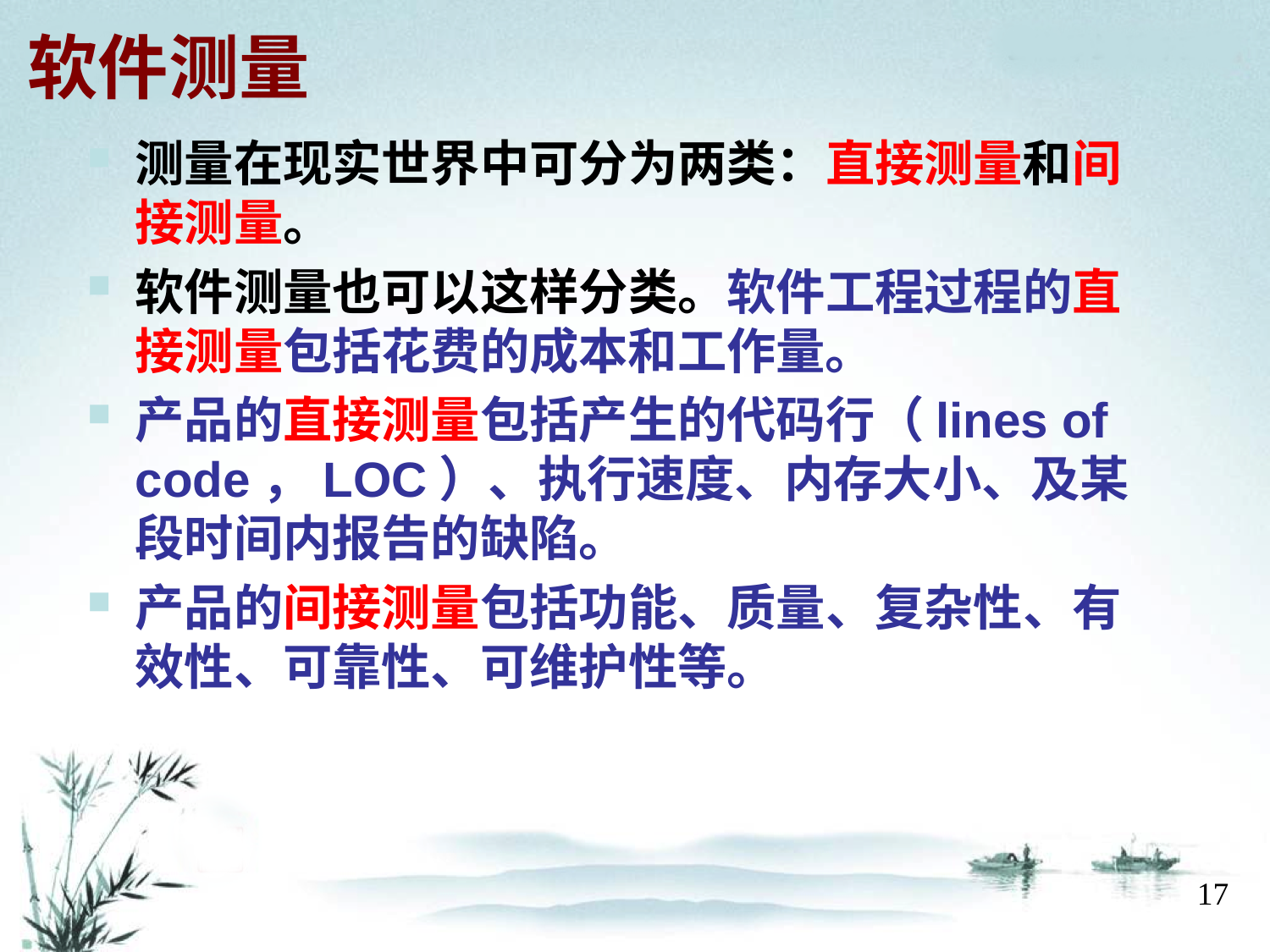

# 软件测量
测量在现实世界中可分为两类：直接测量和间接测量。
软件测量也可以这样分类。软件工程过程的直接测量包括花费的成本和工作量。
产品的直接测量包括产生的代码行（lines of code，LOC）、执行速度、内存大小、及某段时间内报告的缺陷。
产品的间接测量包括功能、质量、复杂性、有效性、可靠性、可维护性等。
17